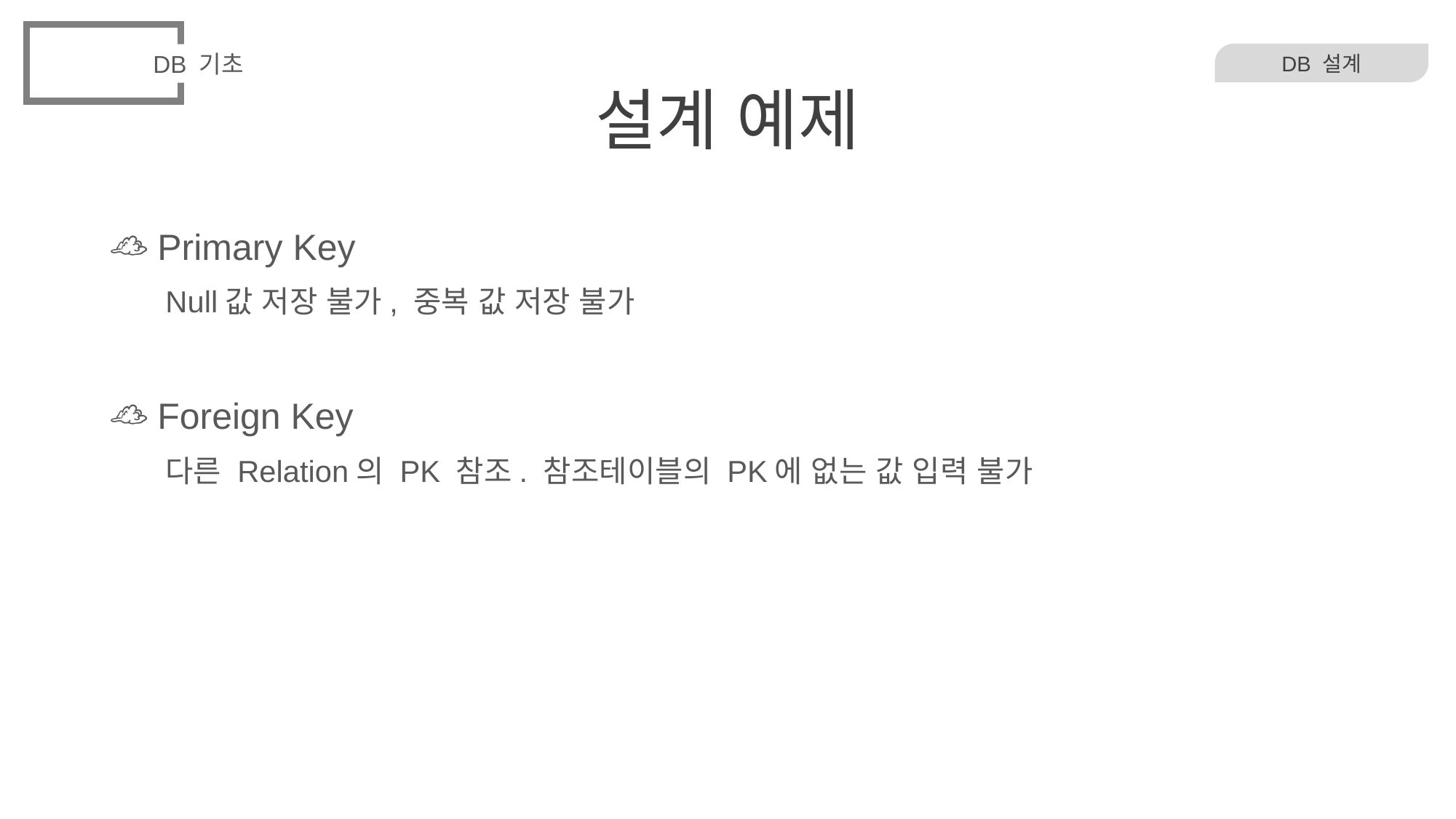

DB 기초
# 설계 예제
DB 설계
☁ Primary Key
Null값 저장 불가, 중복 값 저장 불가

☁ Foreign Key
다른 Relation의 PK 참조. 참조테이블의 PK에 없는 값 입력 불가